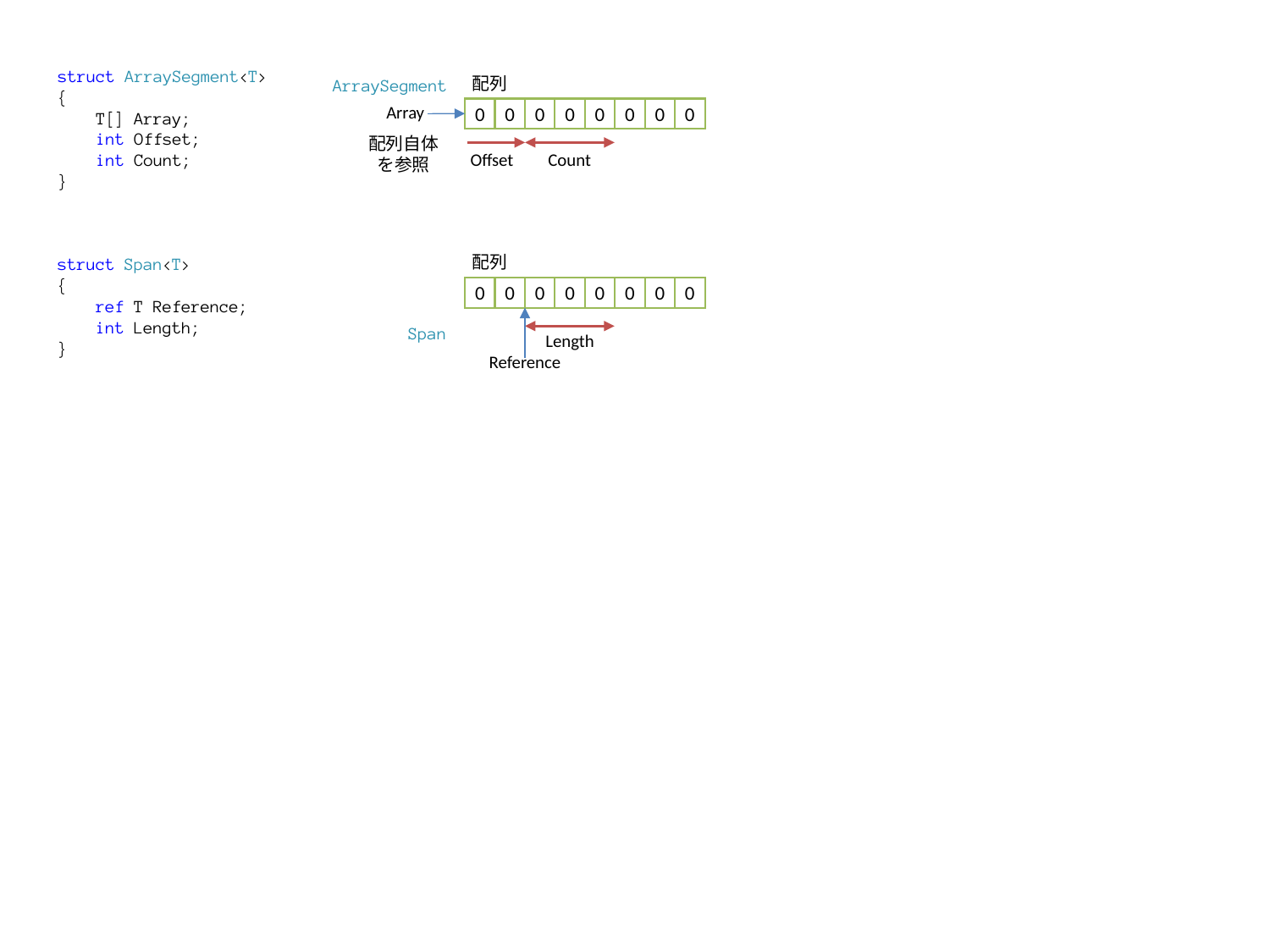

struct ArraySegment<T>
{
    T[] Array;
    int Offset;
    int Count;
}
配列
ArraySegment
Array
0
0
0
0
0
0
0
0
配列自体
を参照
Offset
Count
配列
struct Span<T>
{
    ref T Reference;
    int Length;
}
0
0
0
0
0
0
0
0
Span
Length
Reference